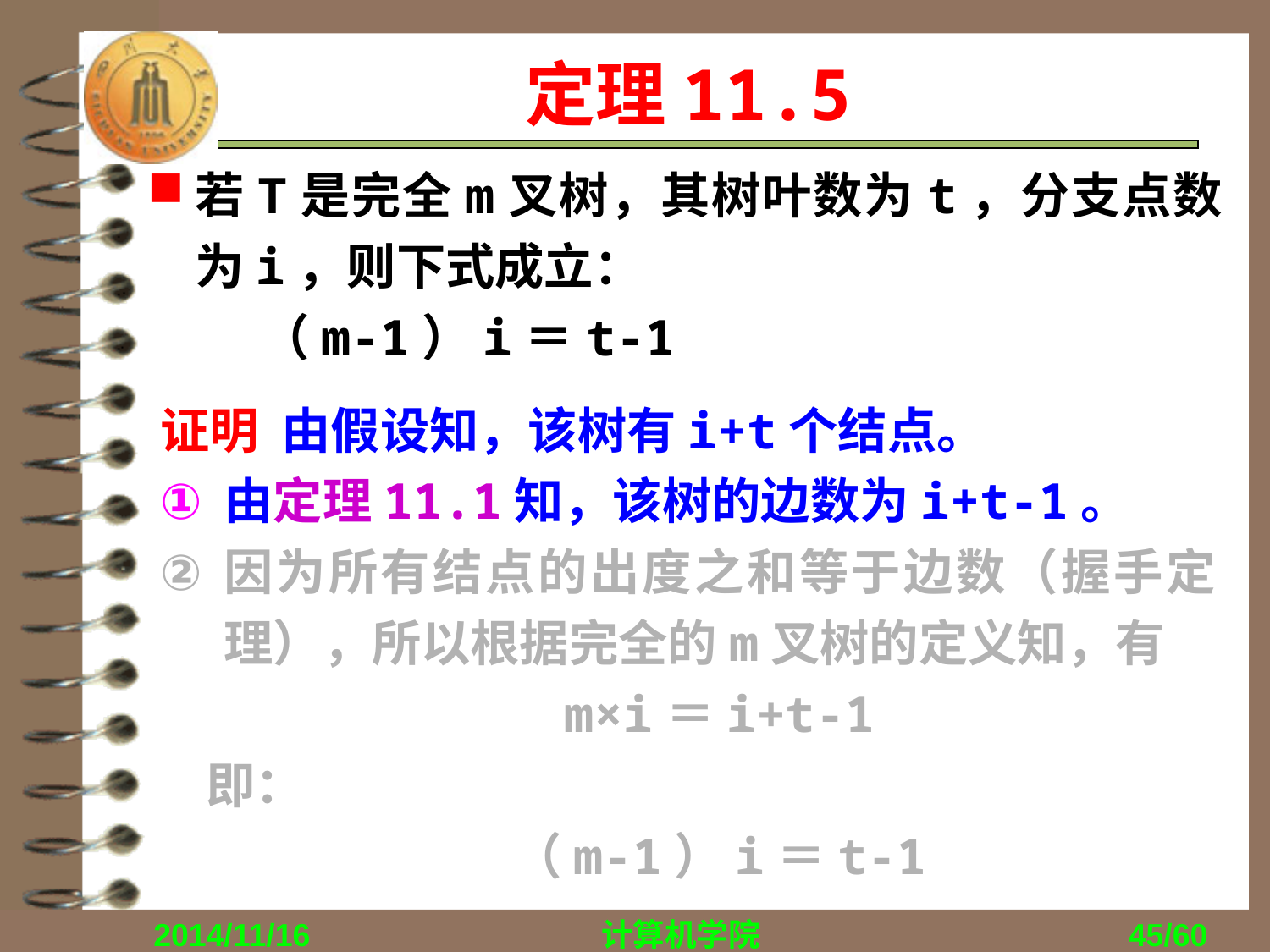

# 定理11.5
若T是完全m叉树，其树叶数为t，分支点数为i，则下式成立：
         （m-1）i＝t-1
证明  由假设知，该树有i+t个结点。
由定理11.1知，该树的边数为i+t-1。
因为所有结点的出度之和等于边数（握手定理），所以根据完全的m叉树的定义知，有
m×i＝i+t-1
   即：
（m-1）i＝t-1
2014/11/16
计算机学院
45/60